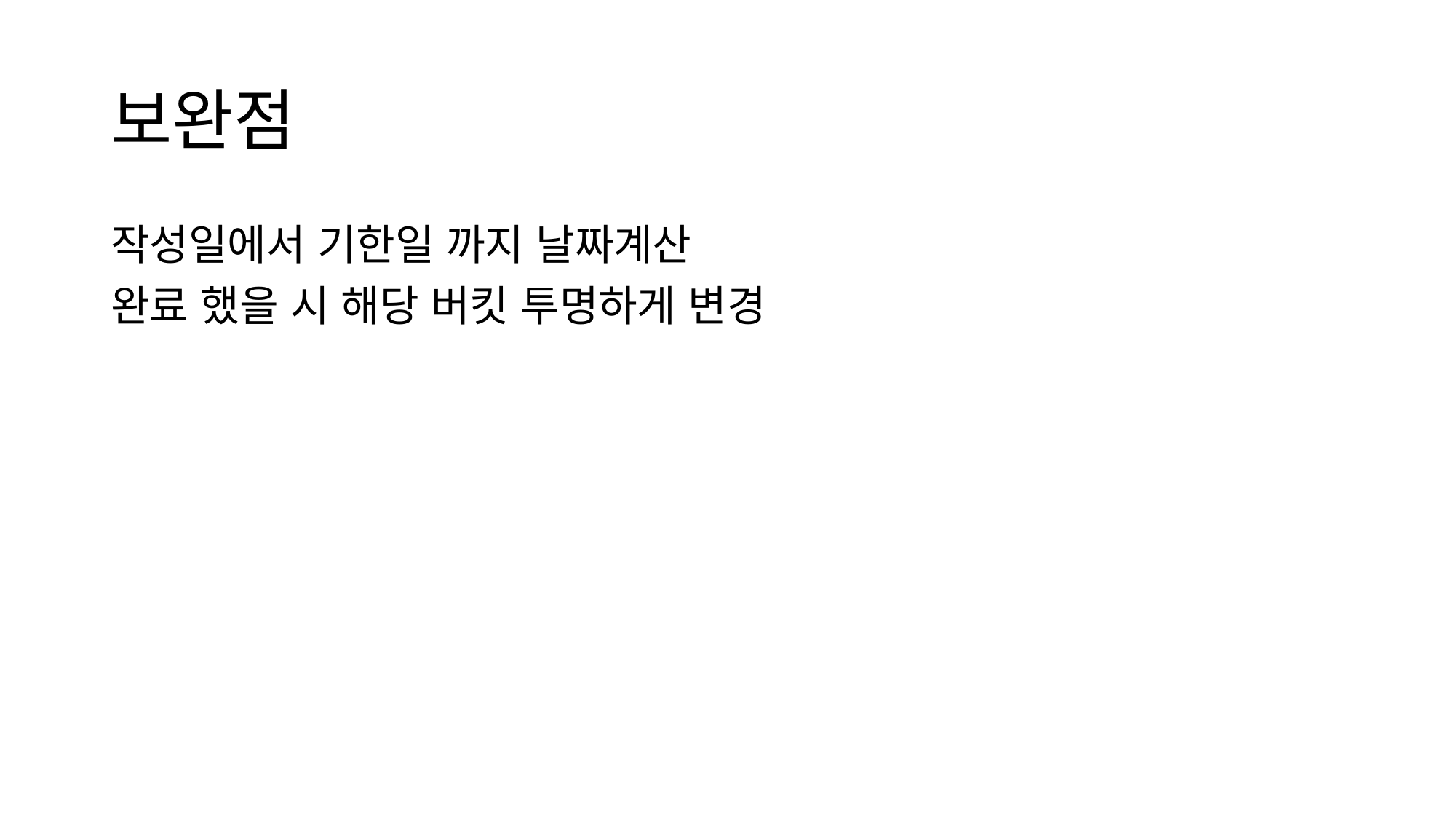

# 보완점
작성일에서 기한일 까지 날짜계산
완료 했을 시 해당 버킷 투명하게 변경